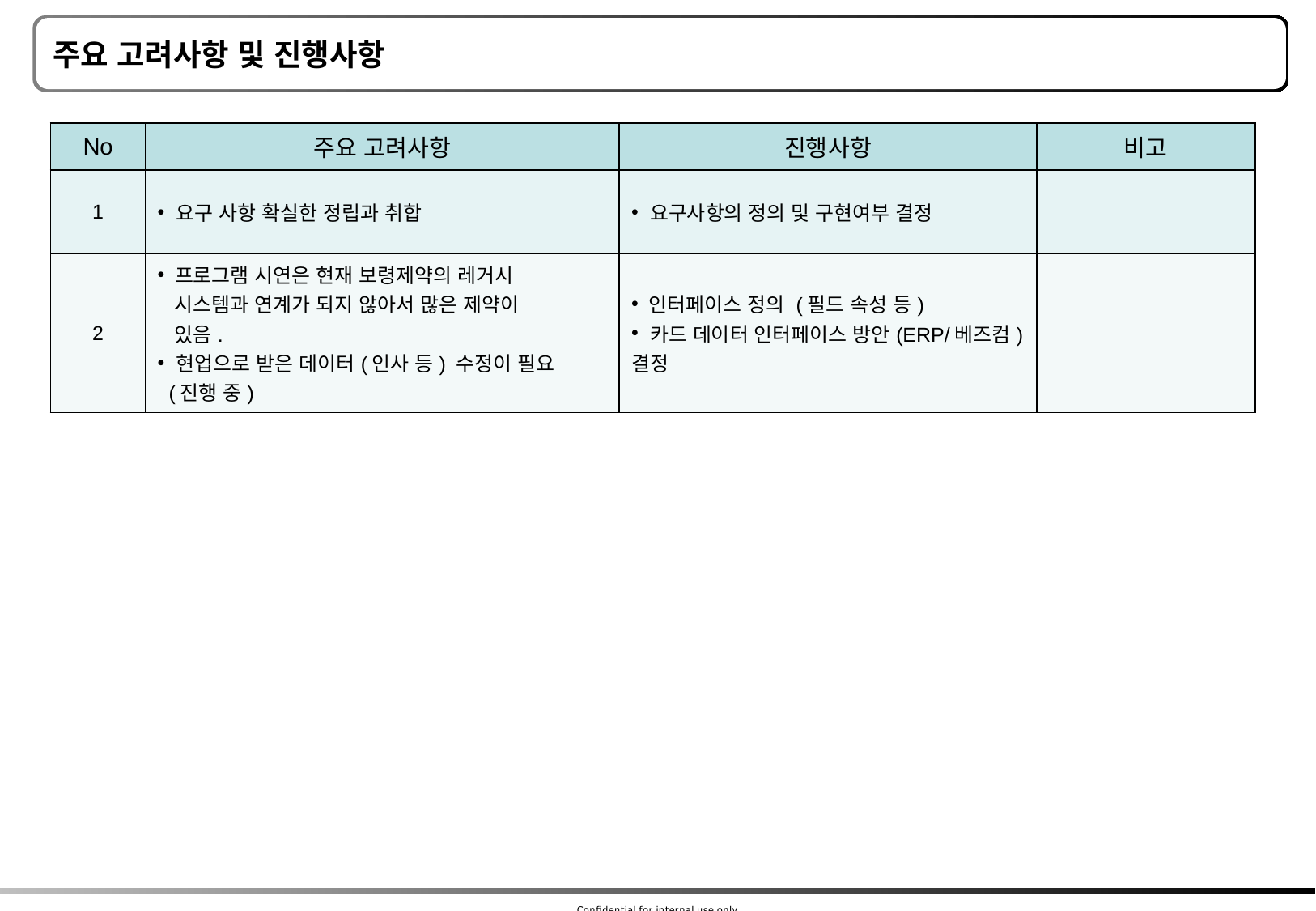

주요 고려사항 및 진행사항
| No | 주요 고려사항 | 진행사항 | 비고 |
| --- | --- | --- | --- |
| 1 | 요구 사항 확실한 정립과 취합 | 요구사항의 정의 및 구현여부 결정 |  |
| 2 | 프로그램 시연은 현재 보령제약의 레거시 시스템과 연계가 되지 않아서 많은 제약이 있음. 현업으로 받은 데이터(인사 등) 수정이 필요 (진행 중) | 인터페이스 정의 (필드 속성 등) 카드 데이터 인터페이스 방안(ERP/베즈컴) 결정 |  |